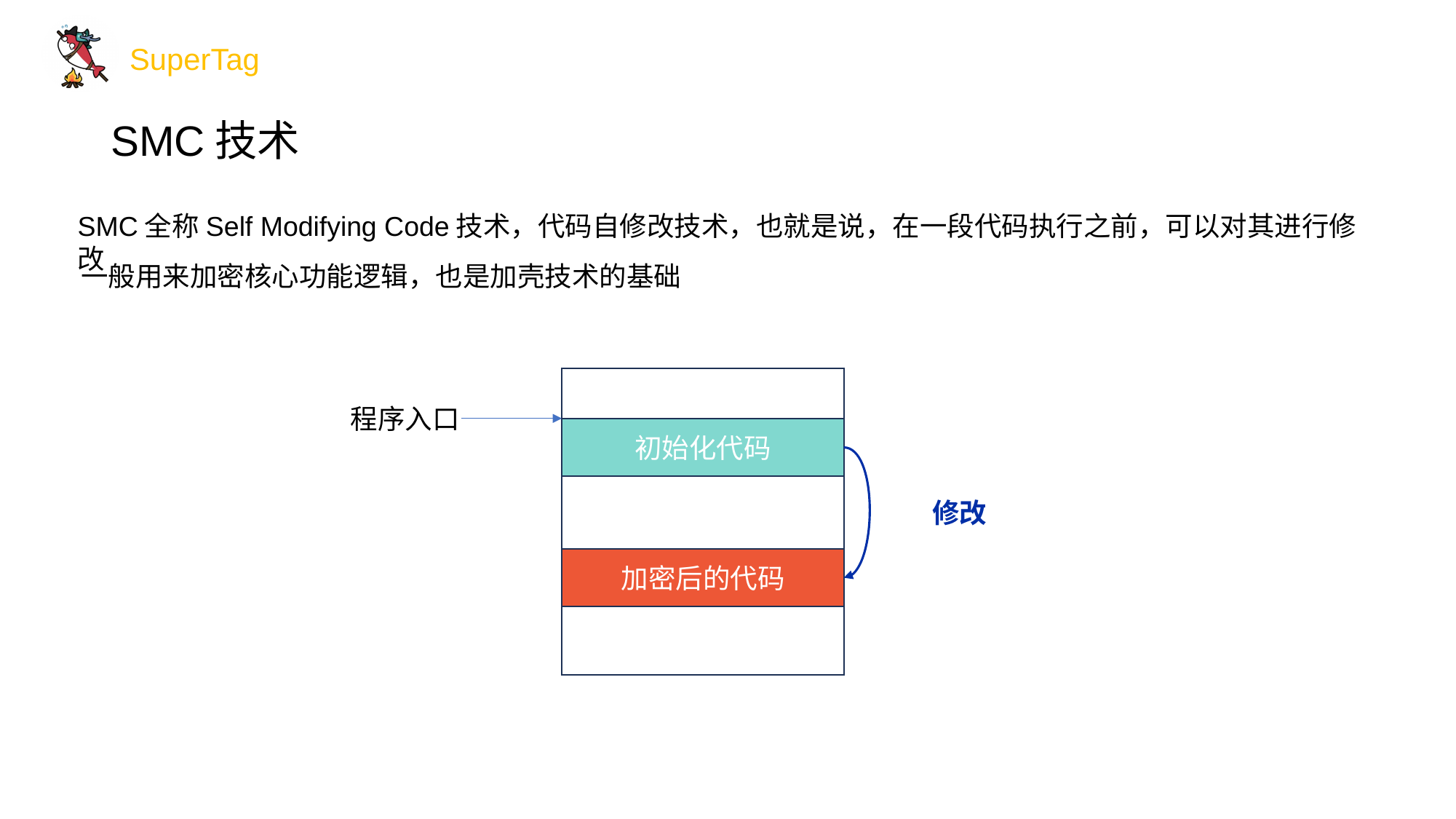

# SMC技术
SMC全称Self Modifying Code技术，代码自修改技术，也就是说，在一段代码执行之前，可以对其进行修改
一般用来加密核心功能逻辑，也是加壳技术的基础

程序入口
初始化代码
修改
加密后的代码